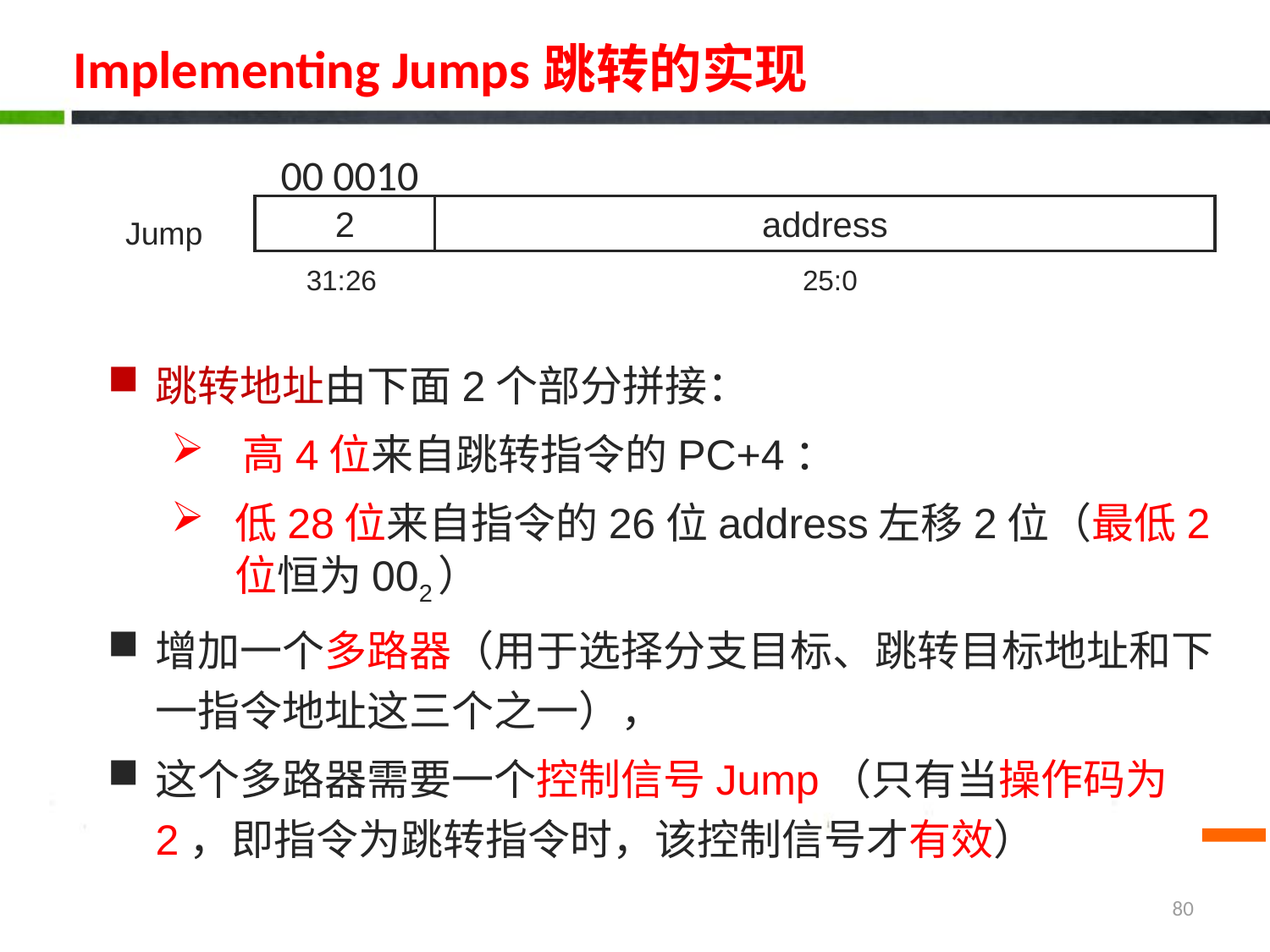

# Implementing Jumps跳转的实现
00 0010
2
address
31:26
25:0
Jump

跳转地址由下面2个部分拼接：
高4位来自跳转指令的PC+4：
低28位来自指令的26位address左移2位（最低2位恒为002）
增加一个多路器（用于选择分支目标、跳转目标地址和下一指令地址这三个之一），
这个多路器需要一个控制信号Jump（只有当操作码为2，即指令为跳转指令时，该控制信号才有效）
80